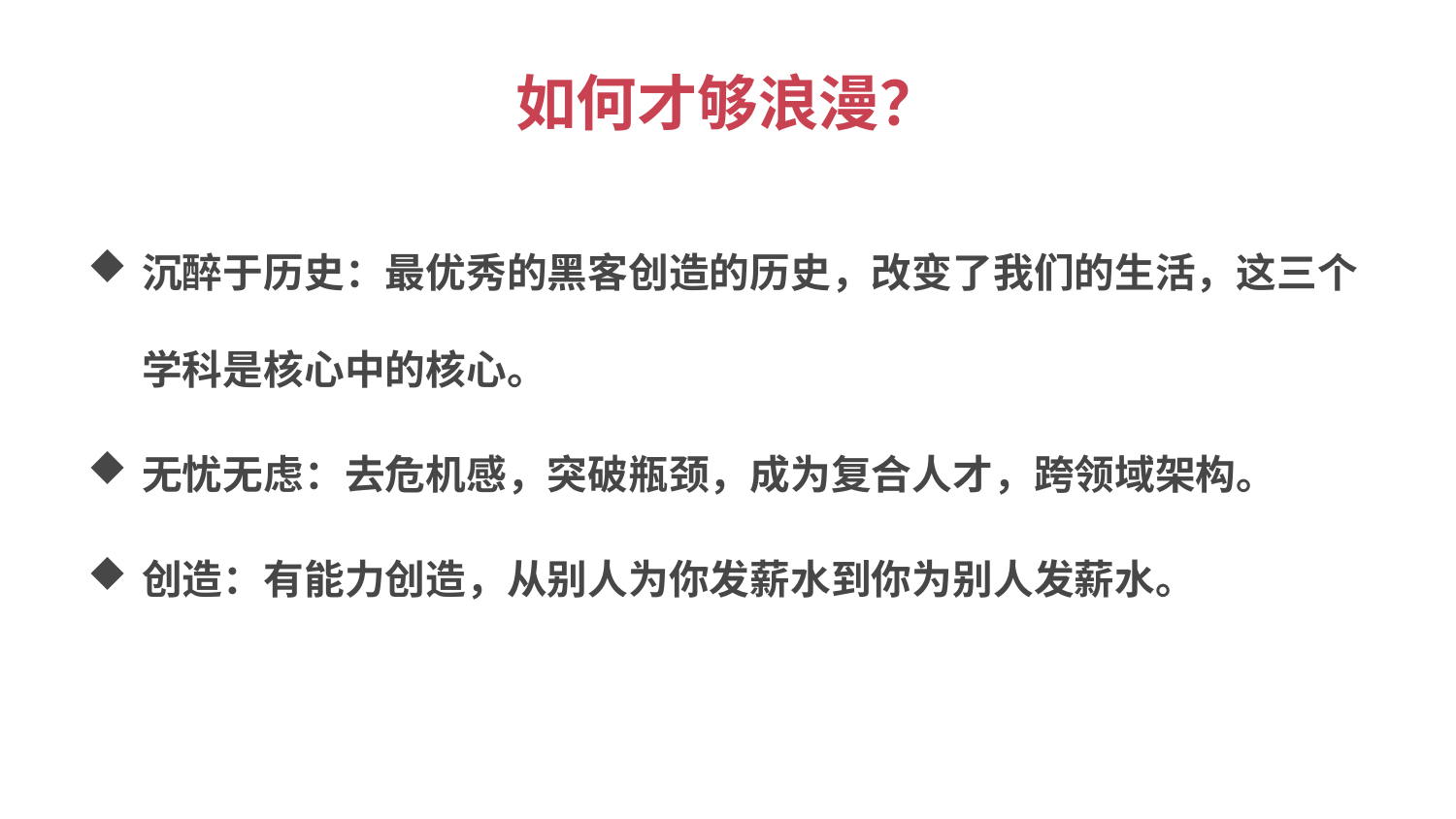

# 如何才够浪漫？
沉醉于历史：最优秀的黑客创造的历史，改变了我们的生活，这三个学科是核心中的核心。
无忧无虑：去危机感，突破瓶颈，成为复合人才，跨领域架构。
创造：有能力创造，从别人为你发薪水到你为别人发薪水。